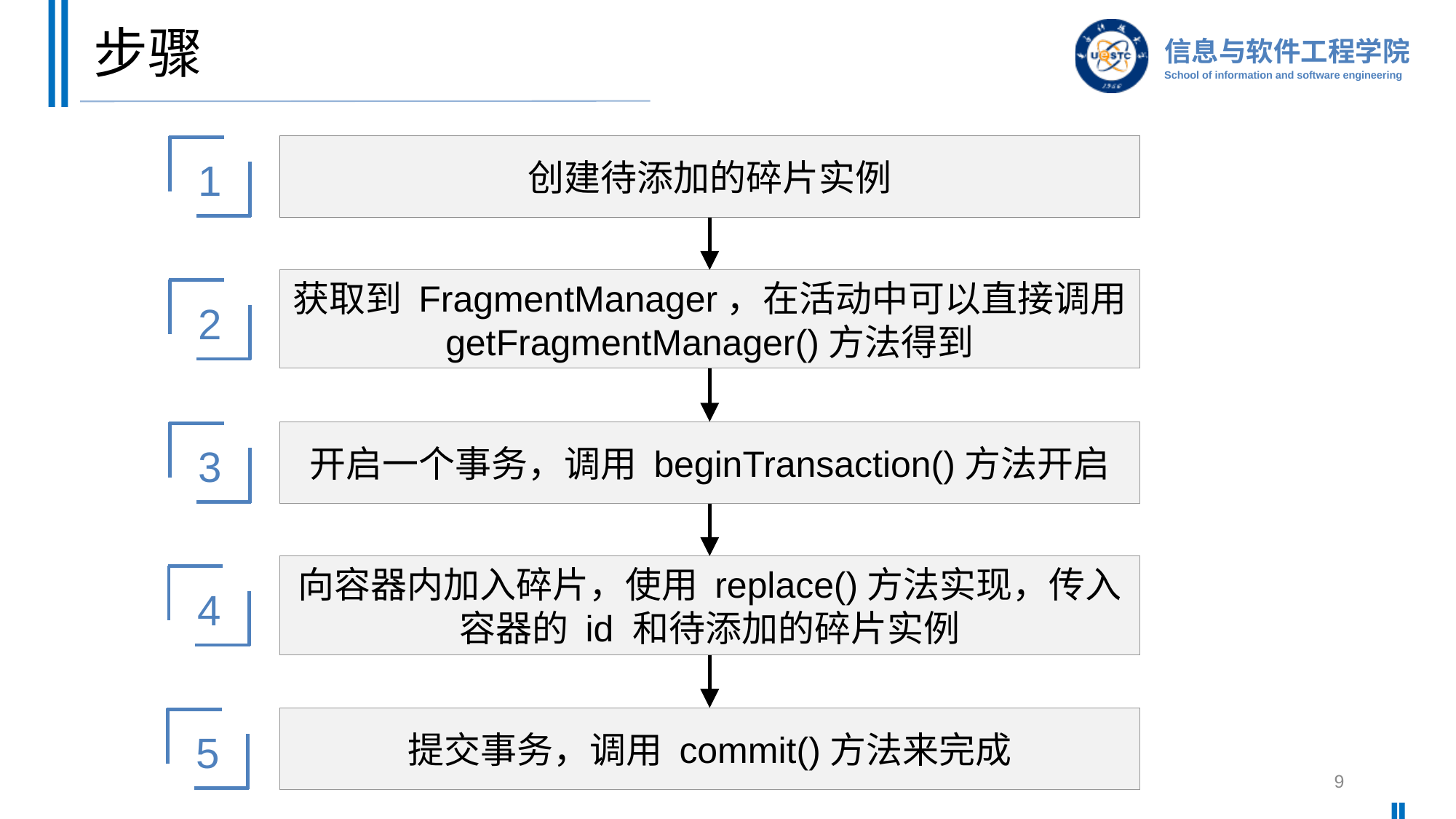

# 步骤
创建待添加的碎片实例
1
获取到 FragmentManager，在活动中可以直接调用 getFragmentManager()方法得到
2
开启一个事务，调用 beginTransaction()方法开启
3
向容器内加入碎片，使用 replace()方法实现，传入容器的 id 和待添加的碎片实例
4
提交事务，调用 commit()方法来完成
5
9